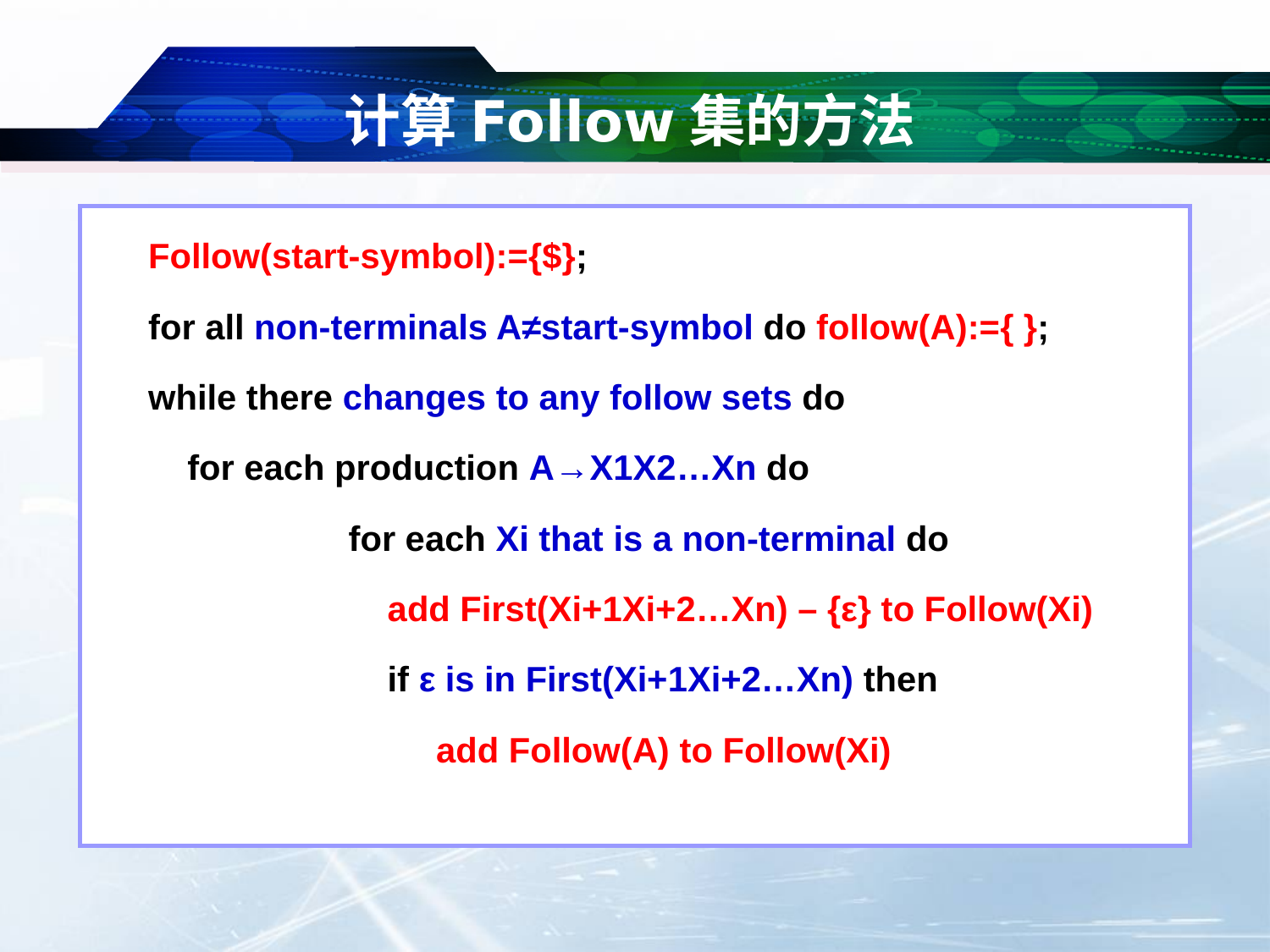

# 计算Follow集的方法
Follow(start-symbol):={$};
for all non-terminals A≠start-symbol do follow(A):={ };
while there changes to any follow sets do
    for each production A→X1X2…Xn do
	 for each Xi that is a non-terminal do
	     add First(Xi+1Xi+2…Xn) – {ε} to Follow(Xi)
	     if ε is in First(Xi+1Xi+2…Xn) then
	          add Follow(A) to Follow(Xi)